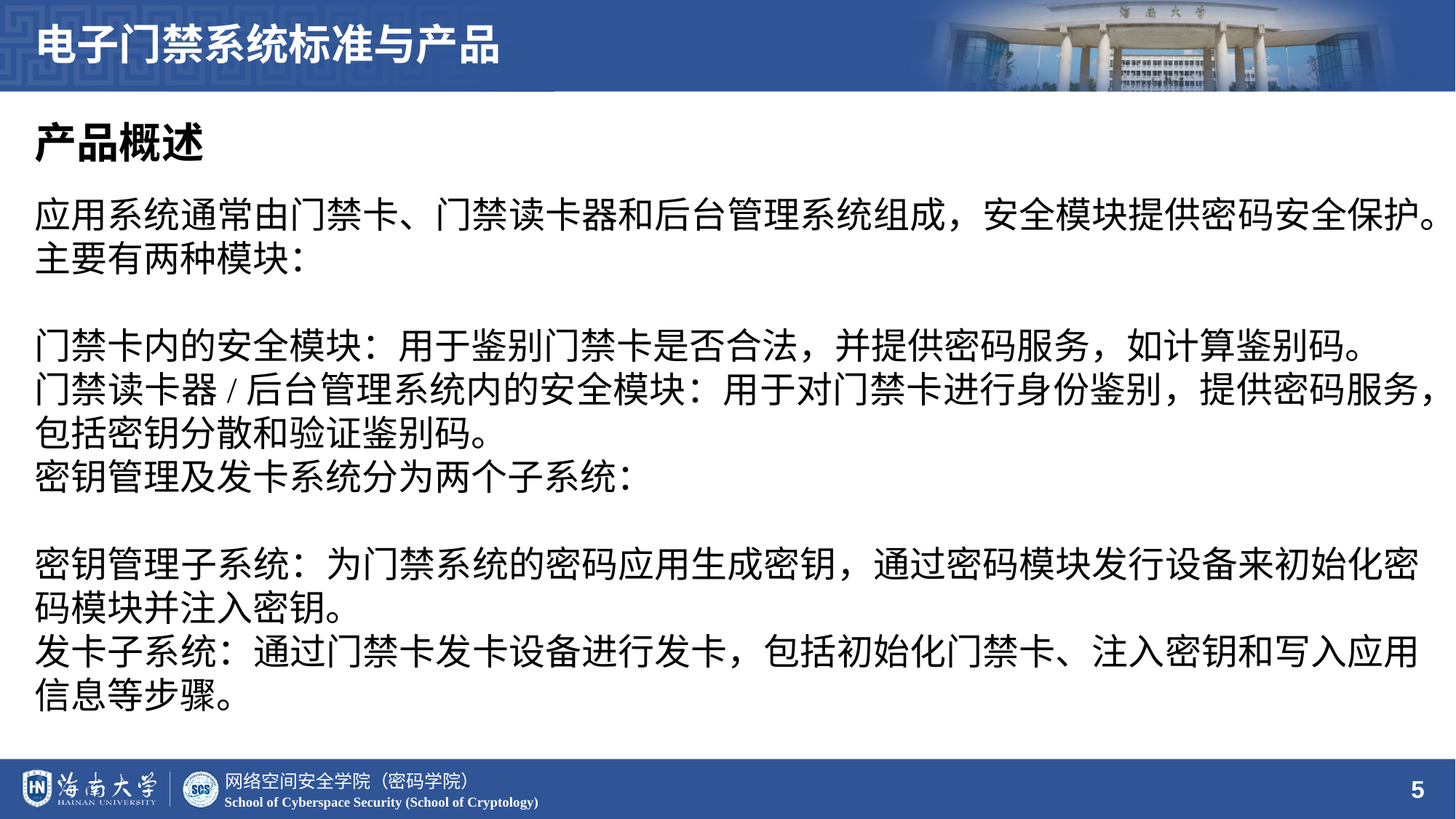

电子门禁系统标准与产品
产品概述
应用系统通常由门禁卡、门禁读卡器和后台管理系统组成，安全模块提供密码安全保护。主要有两种模块：

门禁卡内的安全模块：用于鉴别门禁卡是否合法，并提供密码服务，如计算鉴别码。
门禁读卡器/后台管理系统内的安全模块：用于对门禁卡进行身份鉴别，提供密码服务，包括密钥分散和验证鉴别码。
密钥管理及发卡系统分为两个子系统：

密钥管理子系统：为门禁系统的密码应用生成密钥，通过密码模块发行设备来初始化密码模块并注入密钥。
发卡子系统：通过门禁卡发卡设备进行发卡，包括初始化门禁卡、注入密钥和写入应用信息等步骤。
5